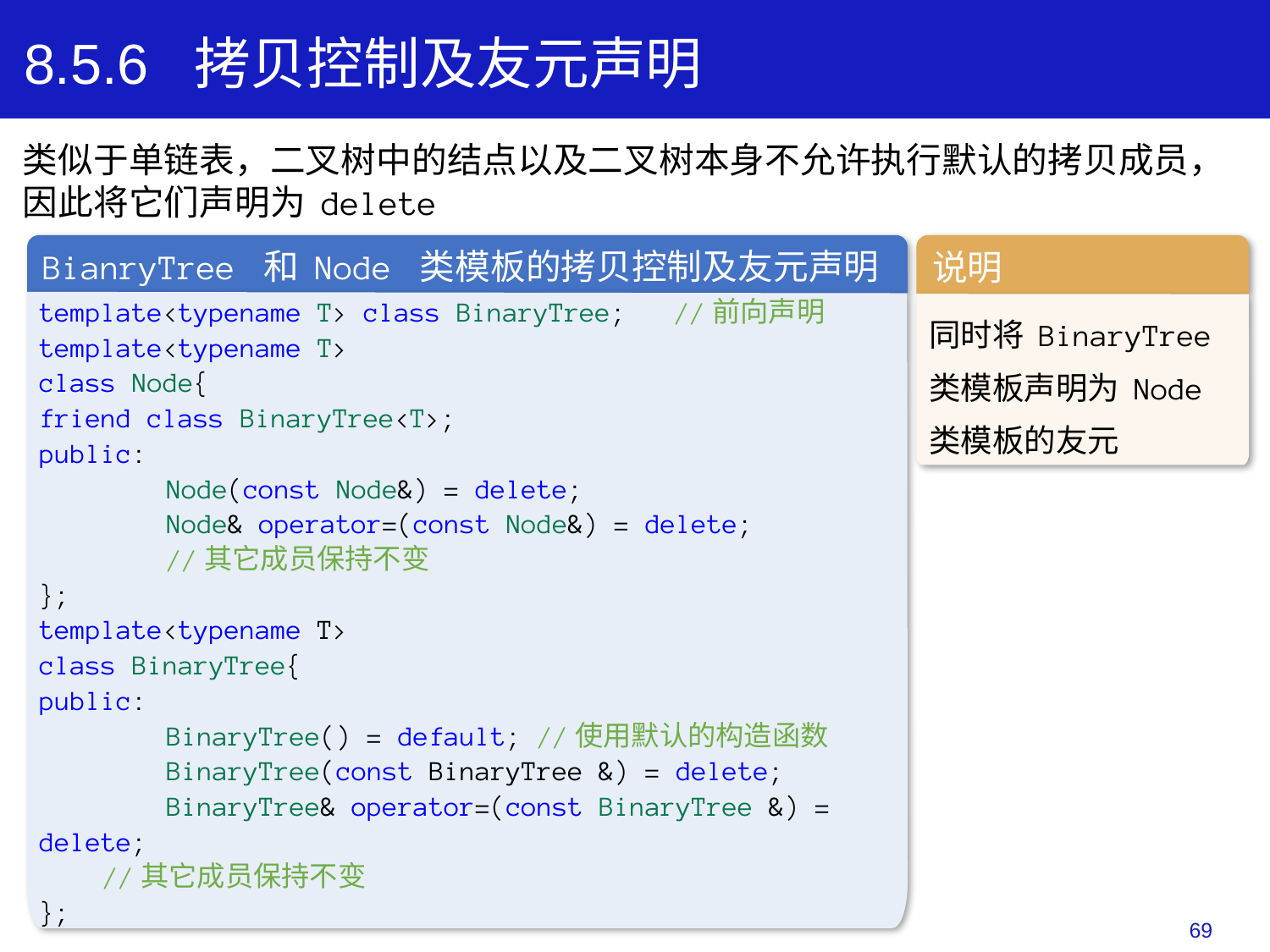

8.5.6  拷贝控制及友元声明
类似于单链表，二叉树中的结点以及二叉树本身不允许执行默认的拷贝成员，
因此将它们声明为 delete
BianryTree 和 Node 类模板的拷贝控制及友元声明
template<typename T> class BinaryTree;	//前向声明
template<typename T>
class Node{
friend class BinaryTree<T>;
public:
	Node(const Node&) = delete;
	Node& operator=(const Node&) = delete;
	//其它成员保持不变
};
template<typename T>
class BinaryTree{
public:
	BinaryTree() = default; //使用默认的构造函数
	BinaryTree(const BinaryTree &) = delete;
	BinaryTree& operator=(const BinaryTree &) = delete;
//其它成员保持不变
};
说明
同时将 BinaryTree
类模板声明为 Node
类模板的友元
69